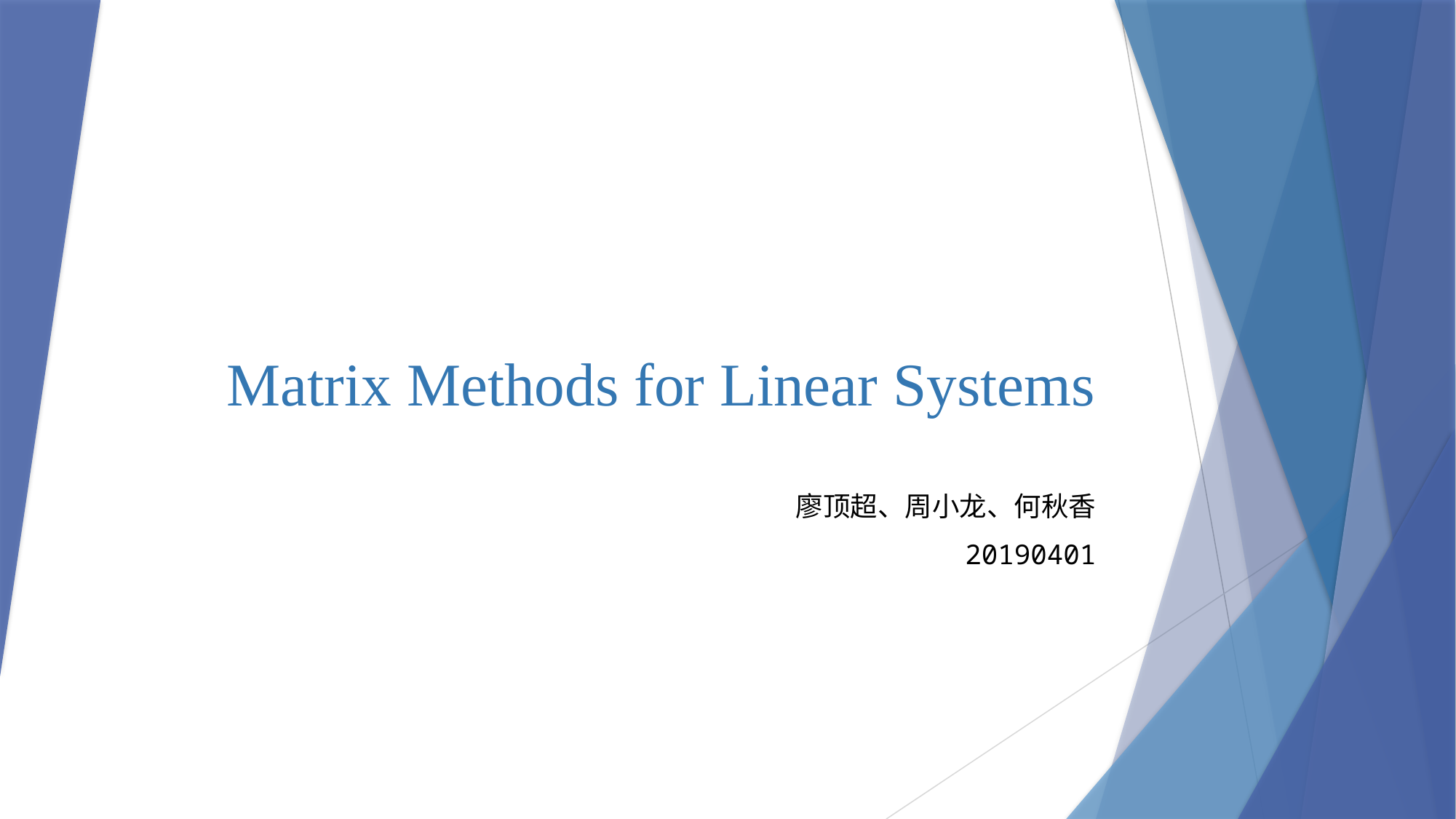

# Matrix Methods for Linear Systems
廖顶超、周小龙、何秋香
20190401